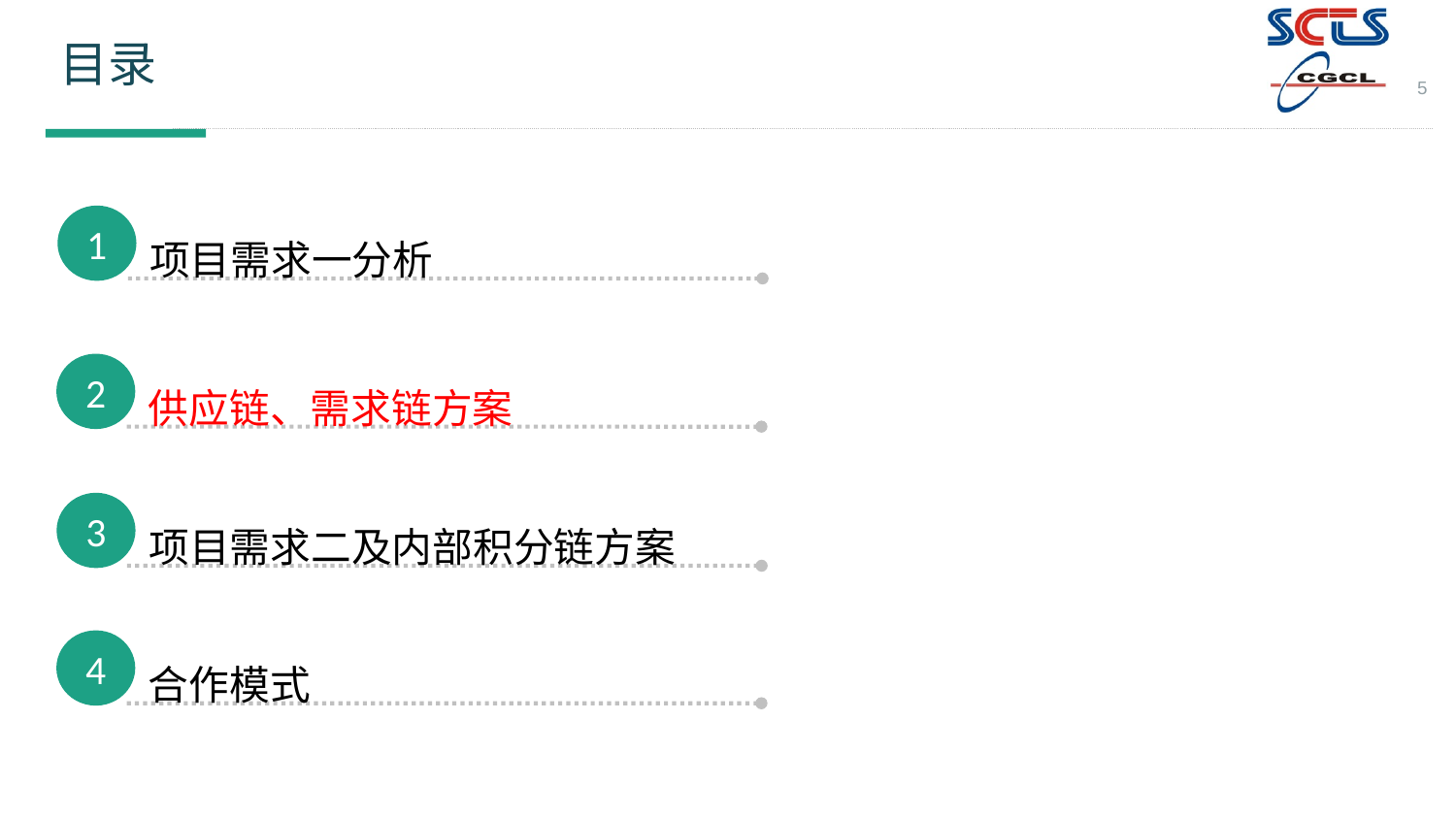

# 目录
5
项目需求一分析
1

供应链、需求链方案
2

项目需求二及内部积分链方案
3

合作模式
4